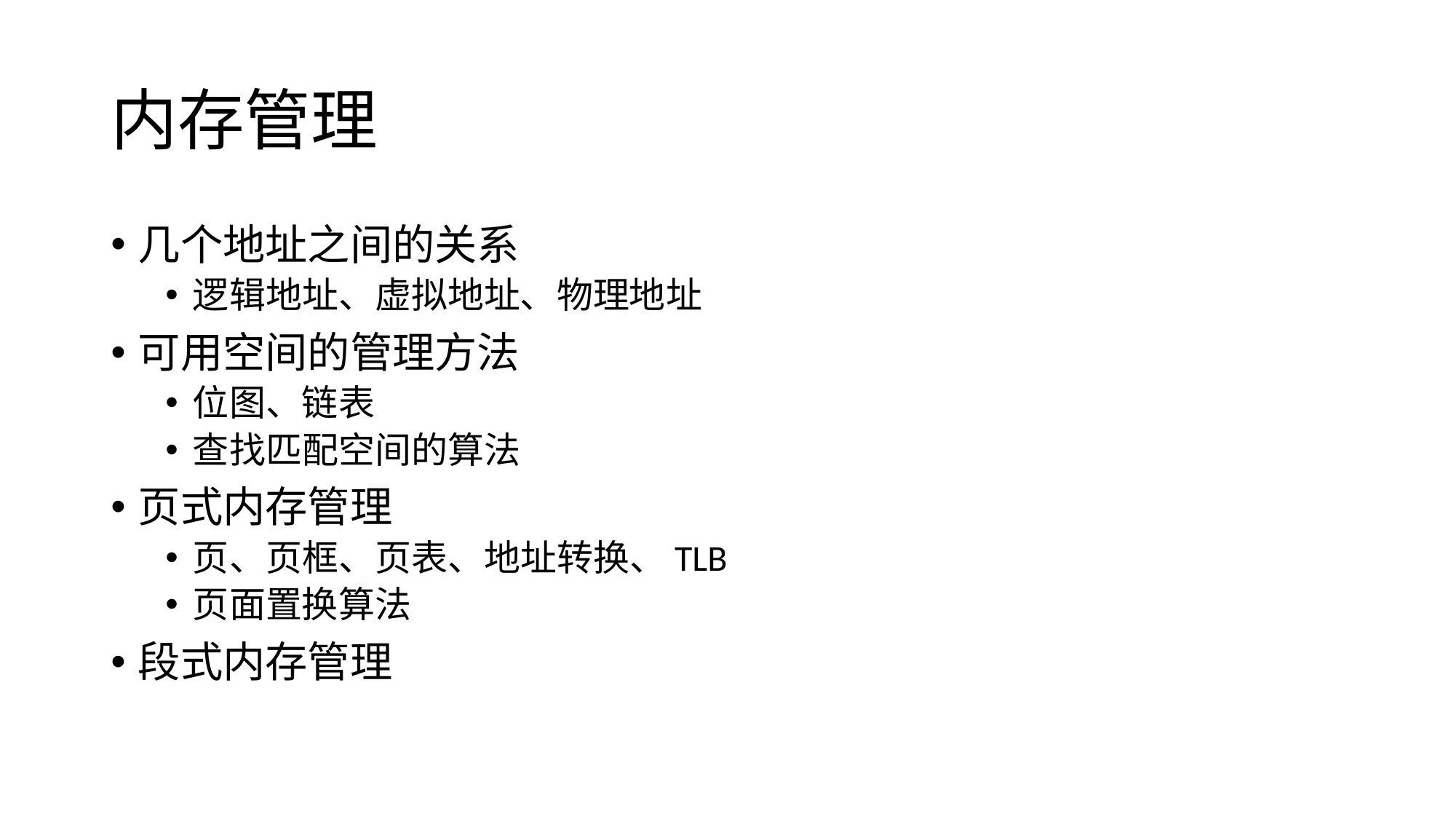

# 内存管理
几个地址之间的关系
逻辑地址、虚拟地址、物理地址
可用空间的管理方法
位图、链表
查找匹配空间的算法
页式内存管理
页、页框、页表、地址转换、TLB
页面置换算法
段式内存管理